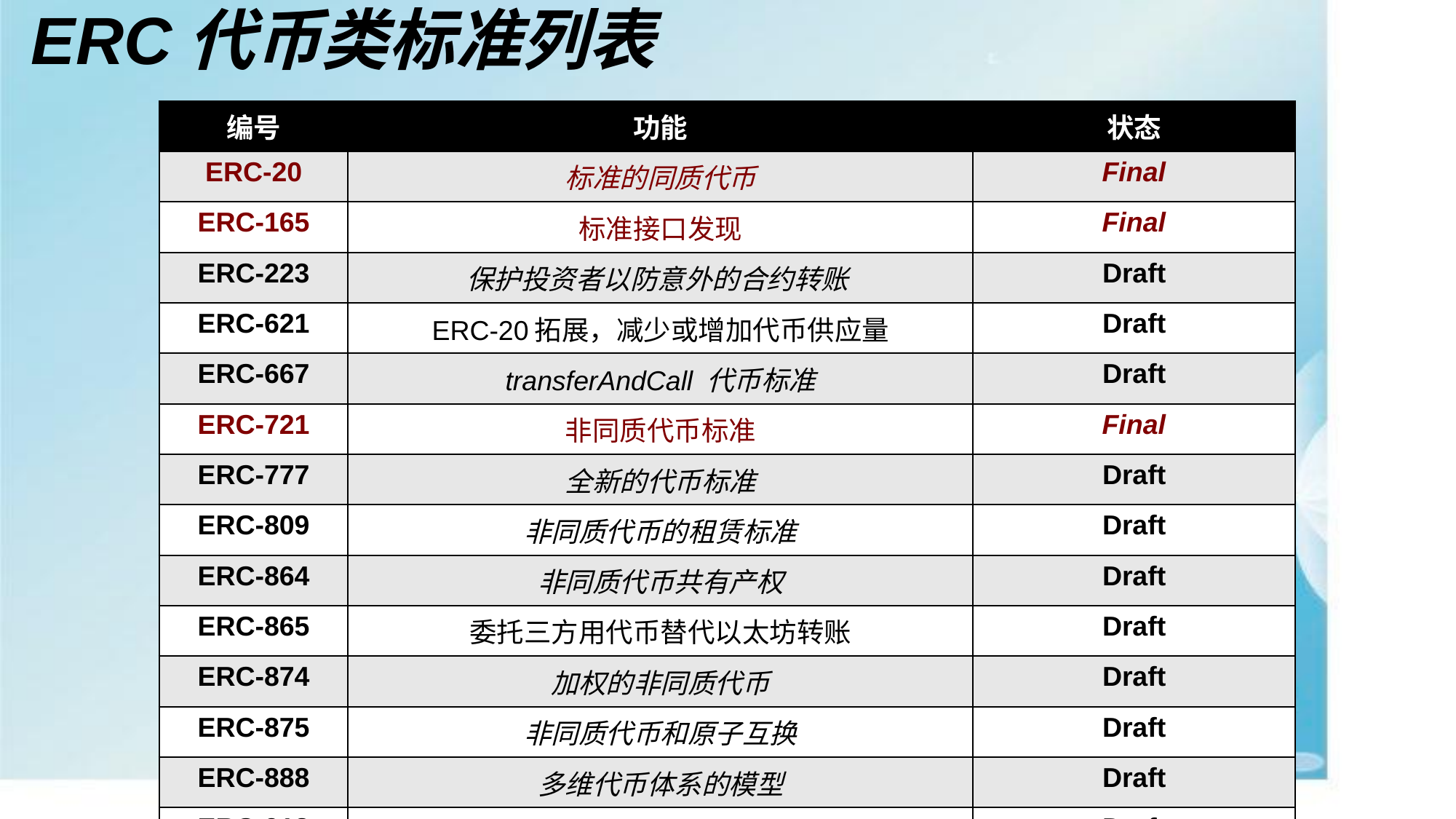

# ERC代币类标准列表
| 编号 | 功能 | 状态 |
| --- | --- | --- |
| ERC-20 | 标准的同质代币 | Final |
| ERC-165 | 标准接口发现 | Final |
| ERC-223 | 保护投资者以防意外的合约转账 | Draft |
| ERC-621 | ERC-20拓展，减少或增加代币供应量 | Draft |
| ERC-667 | transferAndCall 代币标准 | Draft |
| ERC-721 | 非同质代币标准 | Final |
| ERC-777 | 全新的代币标准 | Draft |
| ERC-809 | 非同质代币的租赁标准 | Draft |
| ERC-864 | 非同质代币共有产权 | Draft |
| ERC-865 | 委托三方用代币替代以太坊转账 | Draft |
| ERC-874 | 加权的非同质代币 | Draft |
| ERC-875 | 非同质代币和原子互换 | Draft |
| ERC-888 | 多维代币体系的模型 | Draft |
| ERC-918 | 可挖矿的代币标准 | Draft |
| ERC-965 | ERC-777拓展，通过提前签署的信息批准三方转账 | Draft |